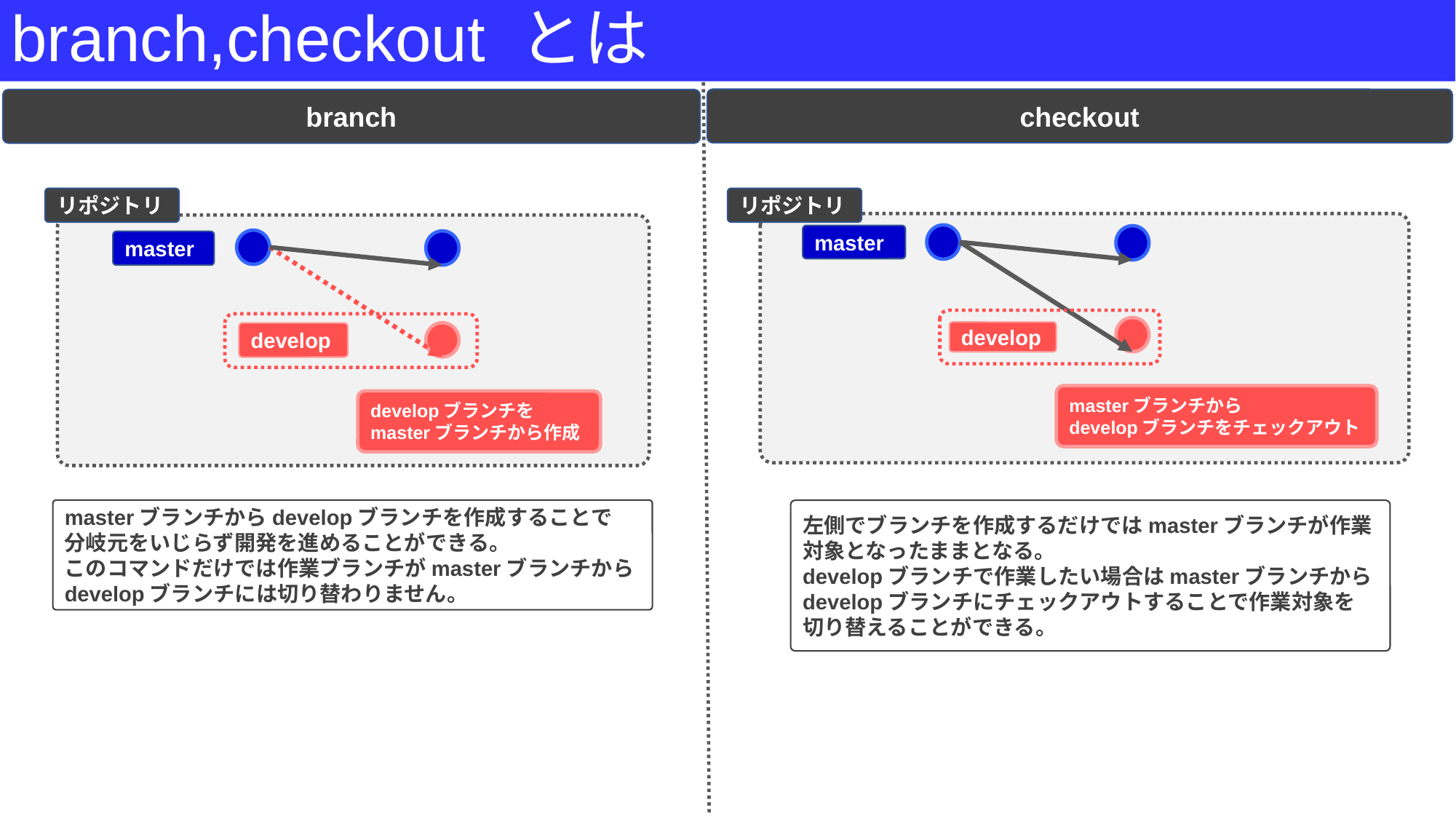

# branch,checkout とは
checkout
branch
リポジトリ
リポジトリ

master

master

develop

develop
masterブランチから
developブランチをチェックアウト
developブランチを
masterブランチから作成
masterブランチからdevelopブランチを作成することで
分岐元をいじらず開発を進めることができる。
このコマンドだけでは作業ブランチがmasterブランチから
developブランチには切り替わりません。
左側でブランチを作成するだけではmasterブランチが作業対象となったままとなる。
developブランチで作業したい場合はmasterブランチからdevelopブランチにチェックアウトすることで作業対象を
切り替えることができる。